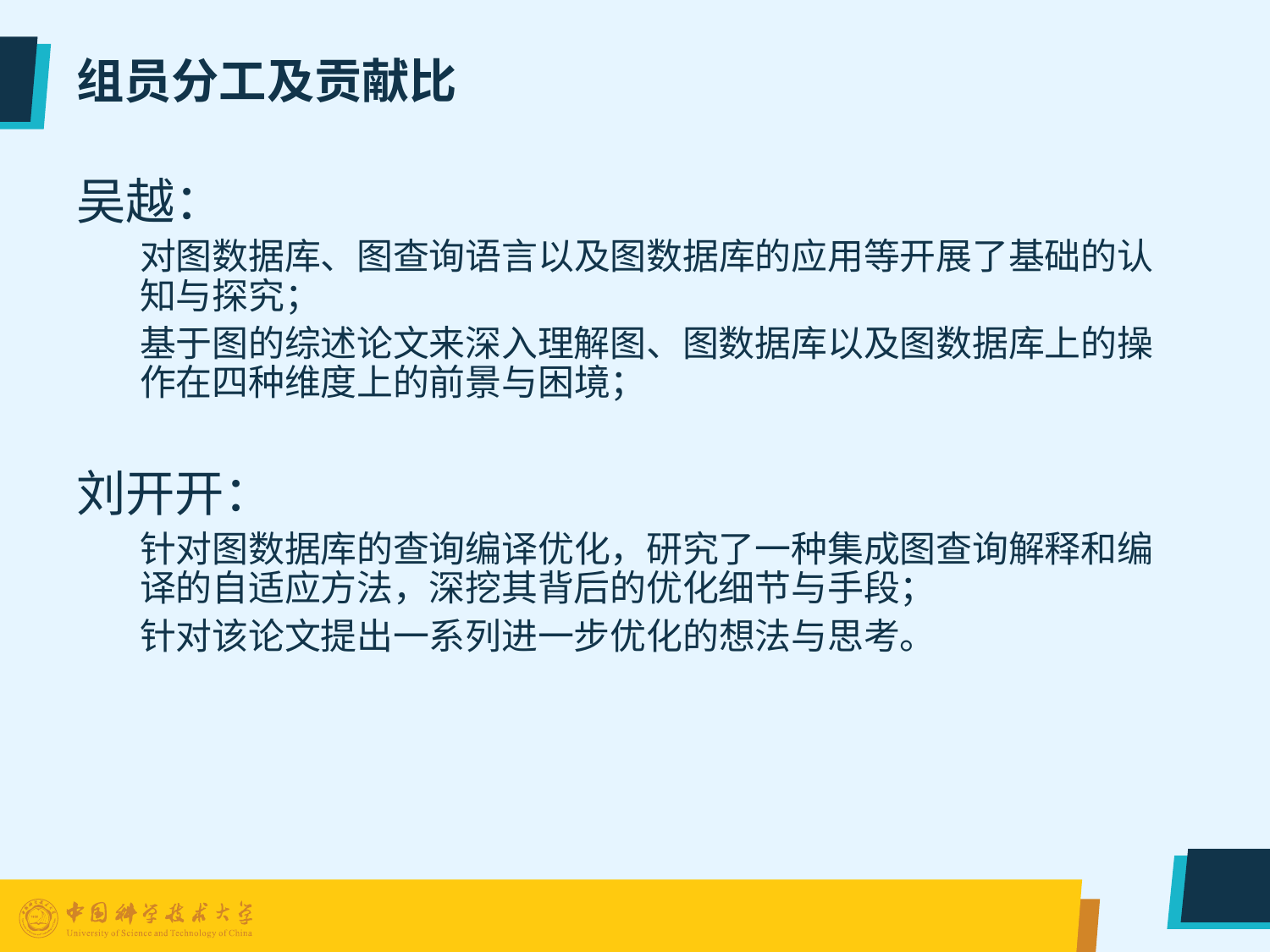

# 组员分工及贡献比
吴越：
对图数据库、图查询语言以及图数据库的应用等开展了基础的认知与探究；
基于图的综述论文来深入理解图、图数据库以及图数据库上的操作在四种维度上的前景与困境；

刘开开：
针对图数据库的查询编译优化，研究了一种集成图查询解释和编译的自适应方法，深挖其背后的优化细节与手段；
针对该论文提出一系列进一步优化的想法与思考。